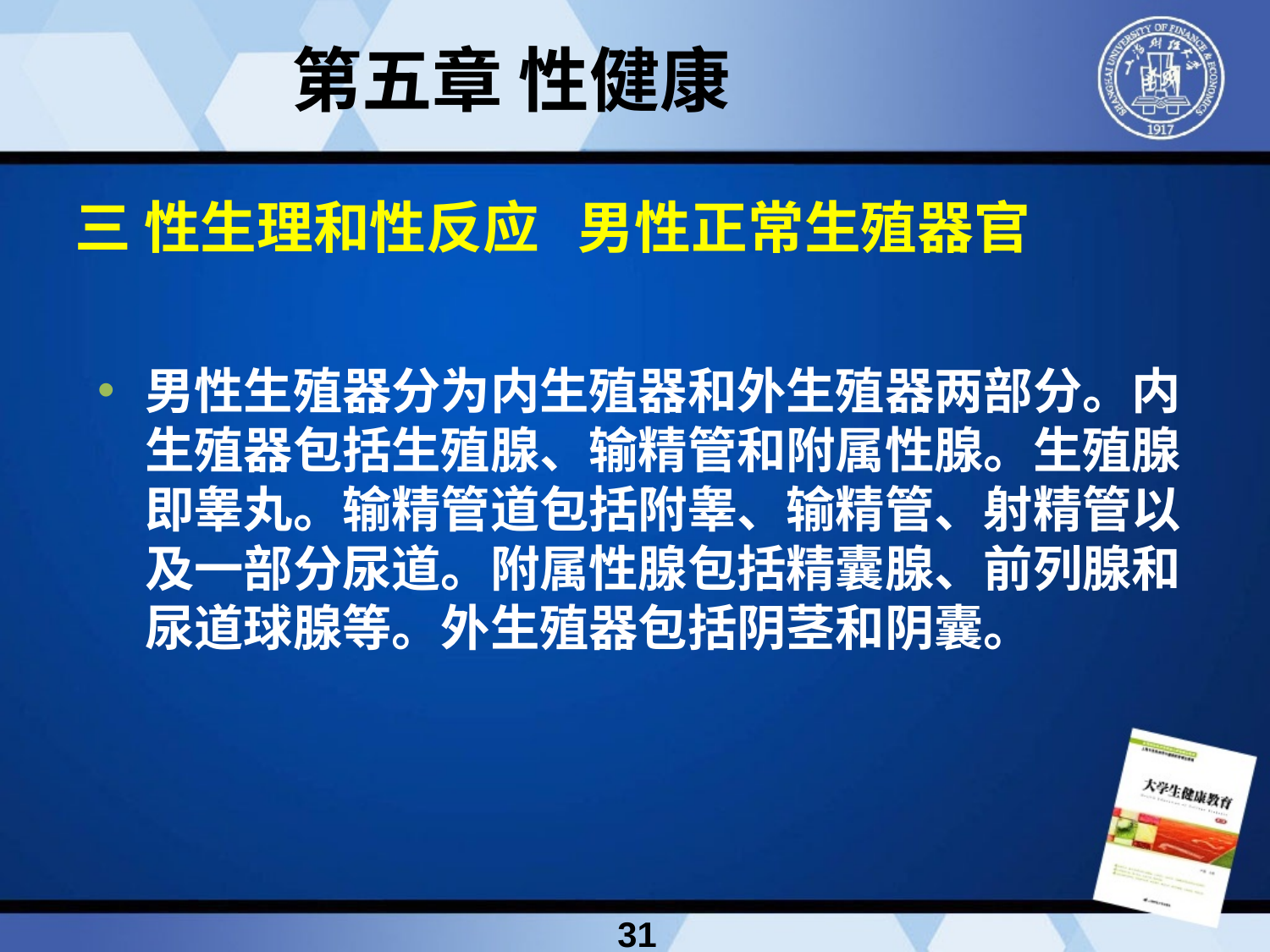

第五章 性健康
三 性生理和性反应   男性正常生殖器官

男性生殖器分为内生殖器和外生殖器两部分。内生殖器包括生殖腺、输精管和附属性腺。生殖腺即睾丸。输精管道包括附睾、输精管、射精管以及一部分尿道。附属性腺包括精囊腺、前列腺和尿道球腺等。外生殖器包括阴茎和阴囊。
31